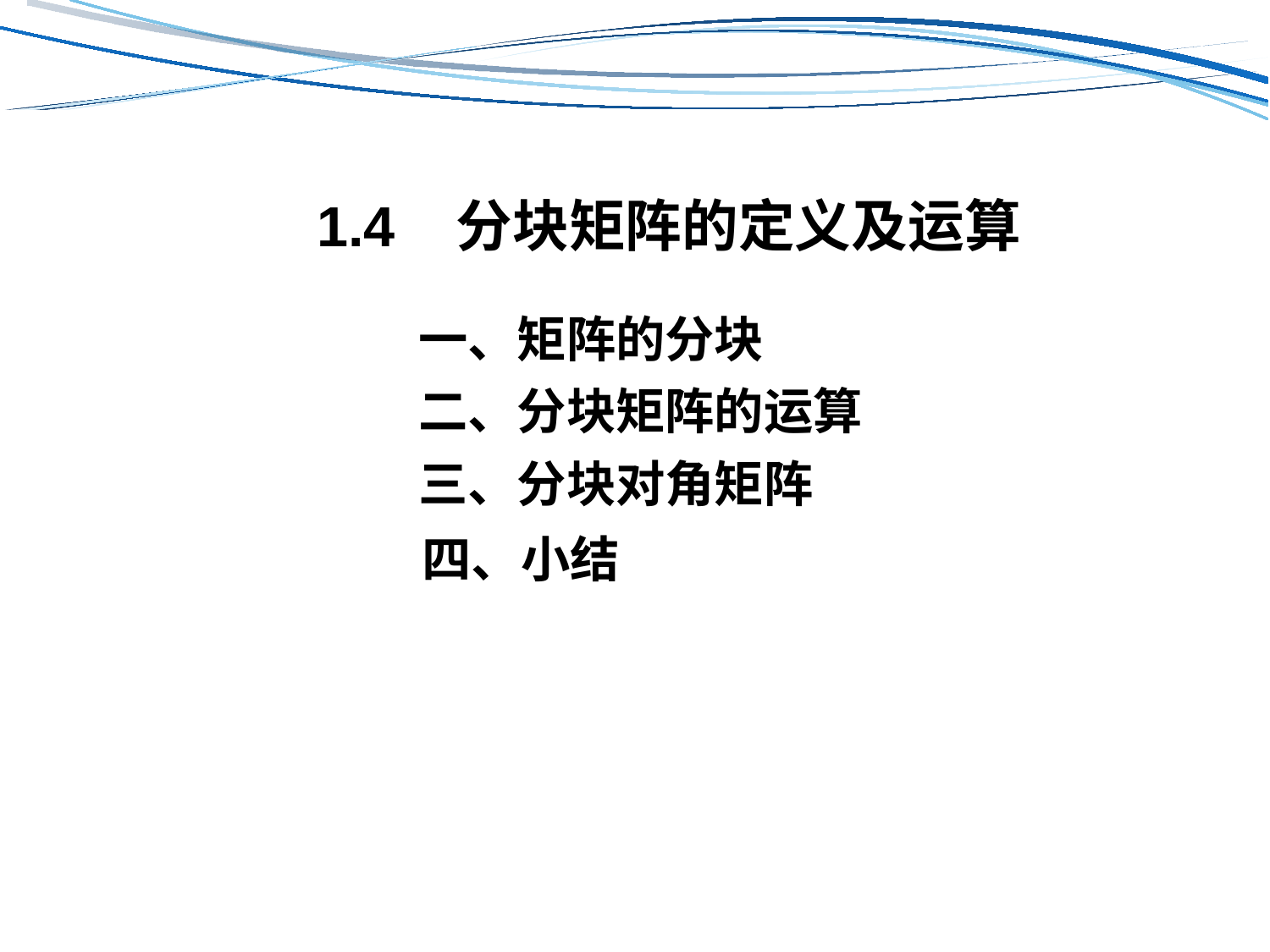

1.4   分块矩阵的定义及运算
一、矩阵的分块
二、分块矩阵的运算
三、分块对角矩阵
四、小结